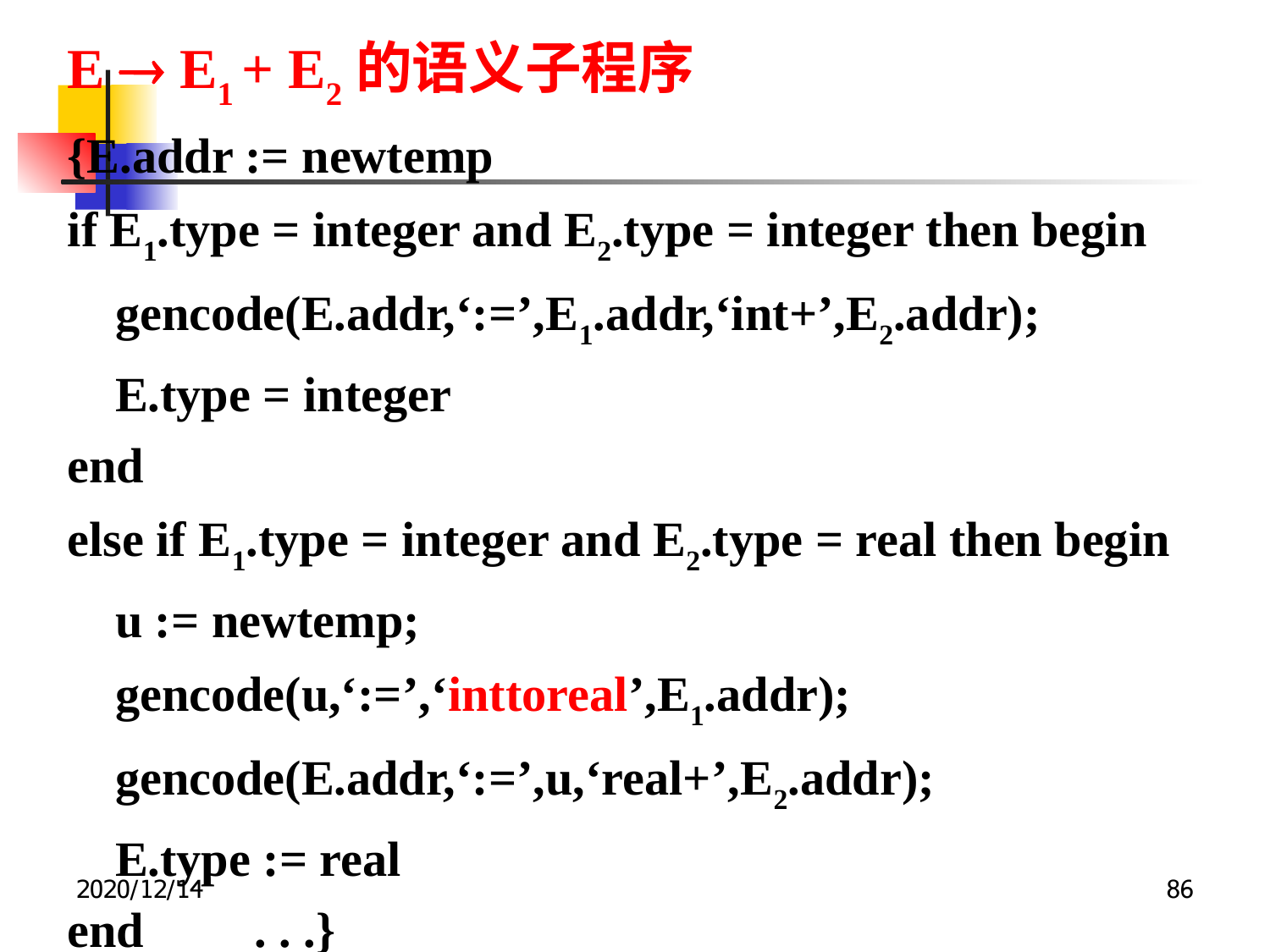

E → E1 + E2的语义子程序
{E.addr := newtemp
if E1.type = integer and E2.type = integer then begin
	gencode(E.addr,‘:=’,E1.addr,‘int+’,E2.addr);
	E.type = integer
end
else if E1.type = integer and E2.type = real then begin
	u := newtemp;
	gencode(u,‘:=’,‘inttoreal’,E1.addr);
	gencode(E.addr,‘:=’,u,‘real+’,E2.addr);
	E.type := real
end         . . .}
2020/12/14
86